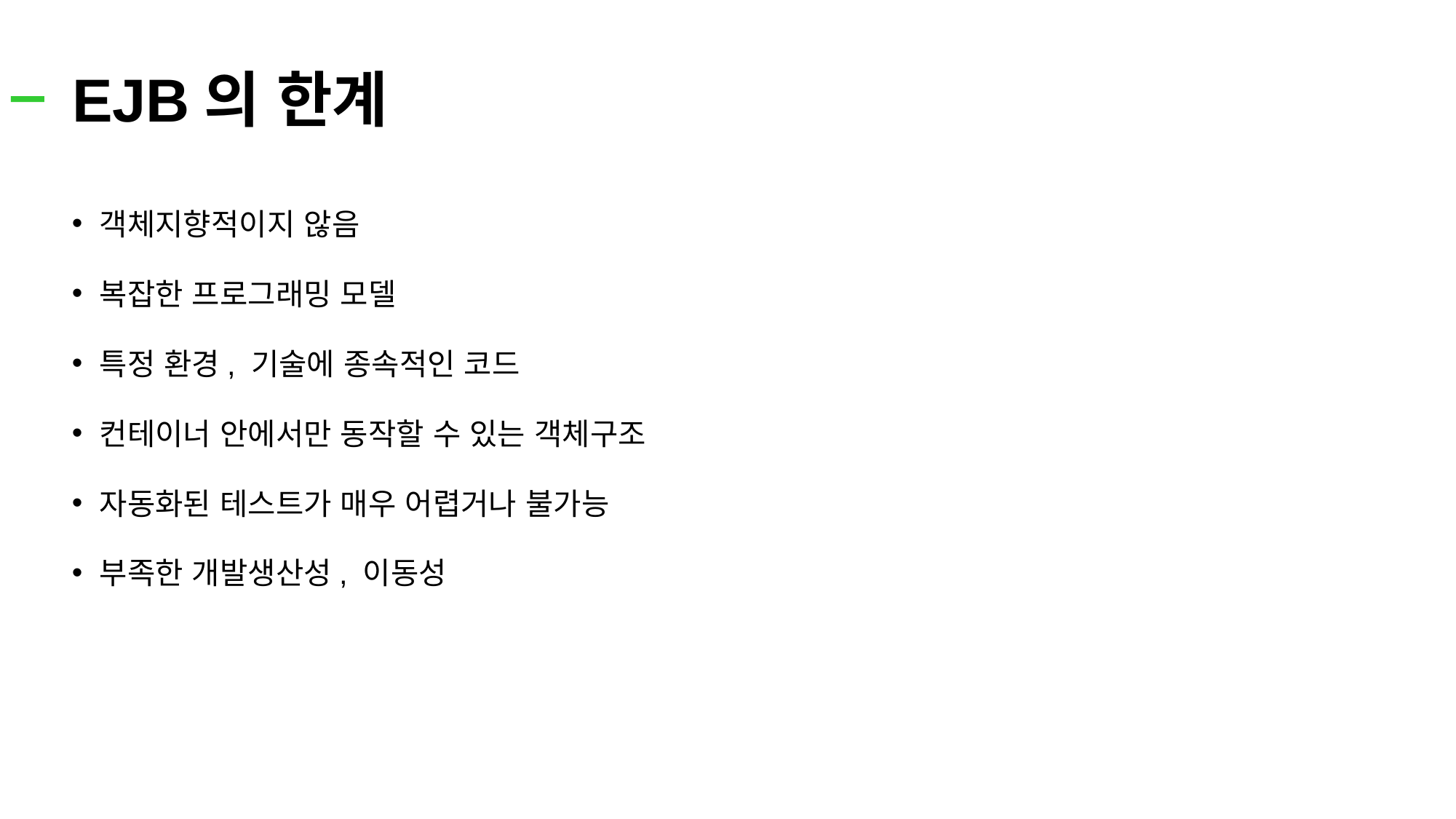

# EJB의 한계

객체지향적이지 않음
복잡한 프로그래밍 모델
특정 환경, 기술에 종속적인 코드
컨테이너 안에서만 동작할 수 있는 객체구조
자동화된 테스트가 매우 어렵거나 불가능
부족한 개발생산성, 이동성